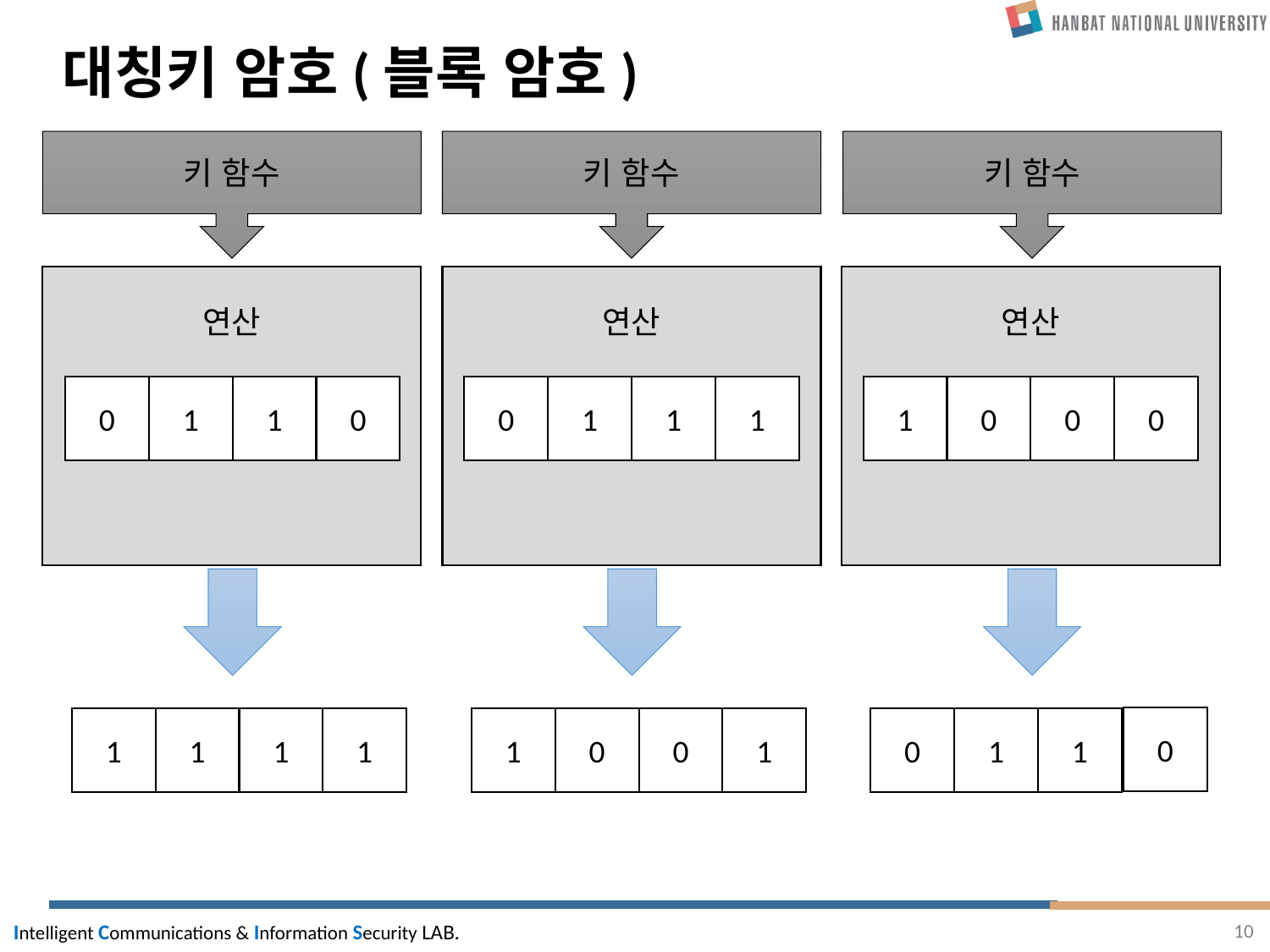

# 대칭키 암호(블록 암호)
키 함수
키 함수
키 함수
연산

연산

연산

0
1
1
0
0
1
1
1
1
0
0
0

0
0
1
1
1
1
1
1
1
0
0
1
10